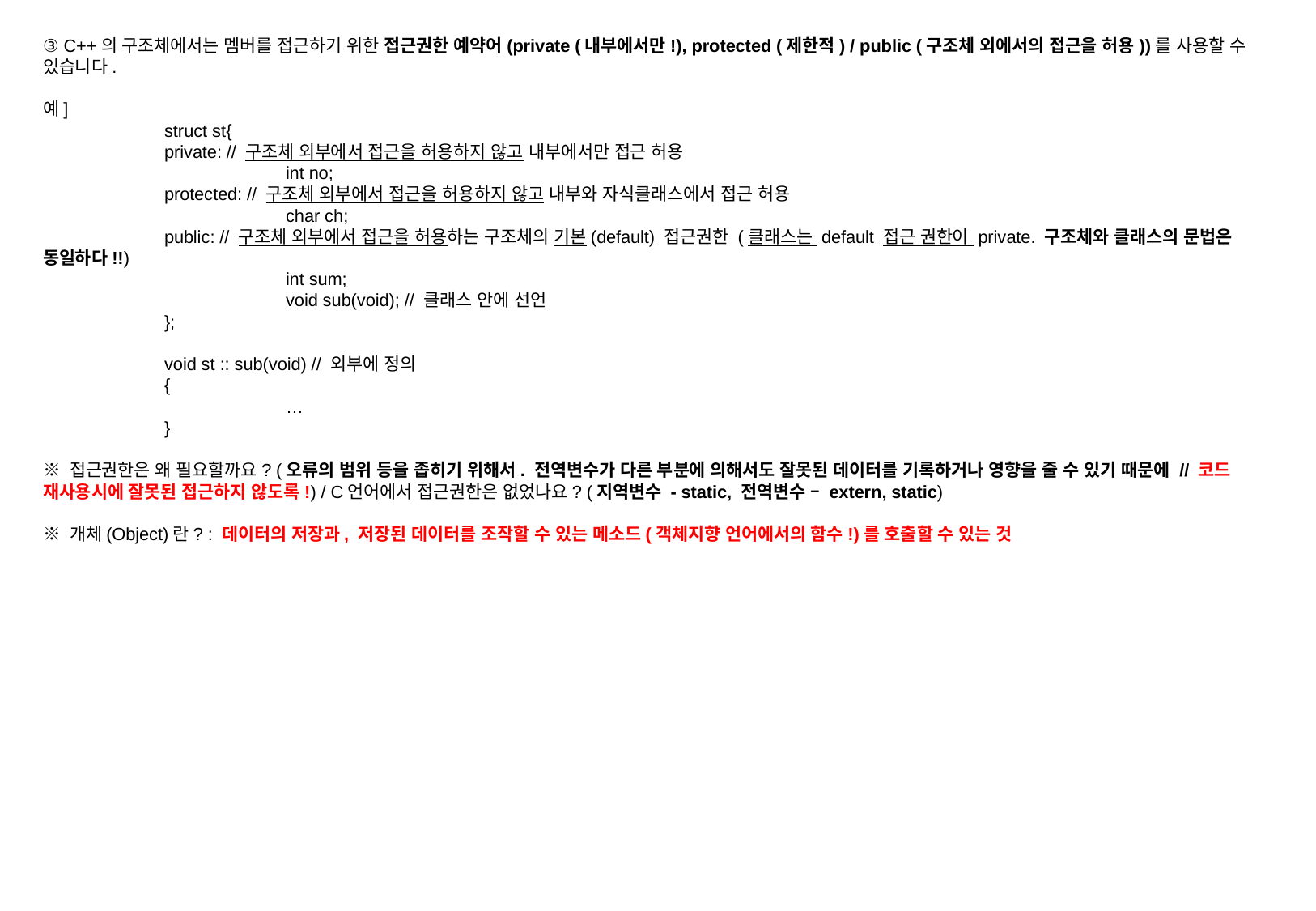

③ C++의 구조체에서는 멤버를 접근하기 위한 접근권한 예약어(private (내부에서만!), protected (제한적) / public (구조체 외에서의 접근을 허용))를 사용할 수 있습니다.

예]
	struct st{
	private: // 구조체 외부에서 접근을 허용하지 않고 내부에서만 접근 허용
		int no;
	protected: // 구조체 외부에서 접근을 허용하지 않고 내부와 자식클래스에서 접근 허용
		char ch;
	public: // 구조체 외부에서 접근을 허용하는 구조체의 기본(default) 접근권한 (클래스는 default 접근 권한이 private. 구조체와 클래스의 문법은 동일하다!!)
		int sum;
		void sub(void); // 클래스 안에 선언
	};

	void st :: sub(void) // 외부에 정의
	{
		…
	}

※ 접근권한은 왜 필요할까요? (오류의 범위 등을 좁히기 위해서. 전역변수가 다른 부분에 의해서도 잘못된 데이터를 기록하거나 영향을 줄 수 있기 때문에 // 코드 재사용시에 잘못된 접근하지 않도록!) / C언어에서 접근권한은 없었나요? (지역변수 - static, 전역변수 – extern, static)

※ 개체(Object)란? : 데이터의 저장과, 저장된 데이터를 조작할 수 있는 메소드(객체지향 언어에서의 함수!)를 호출할 수 있는 것